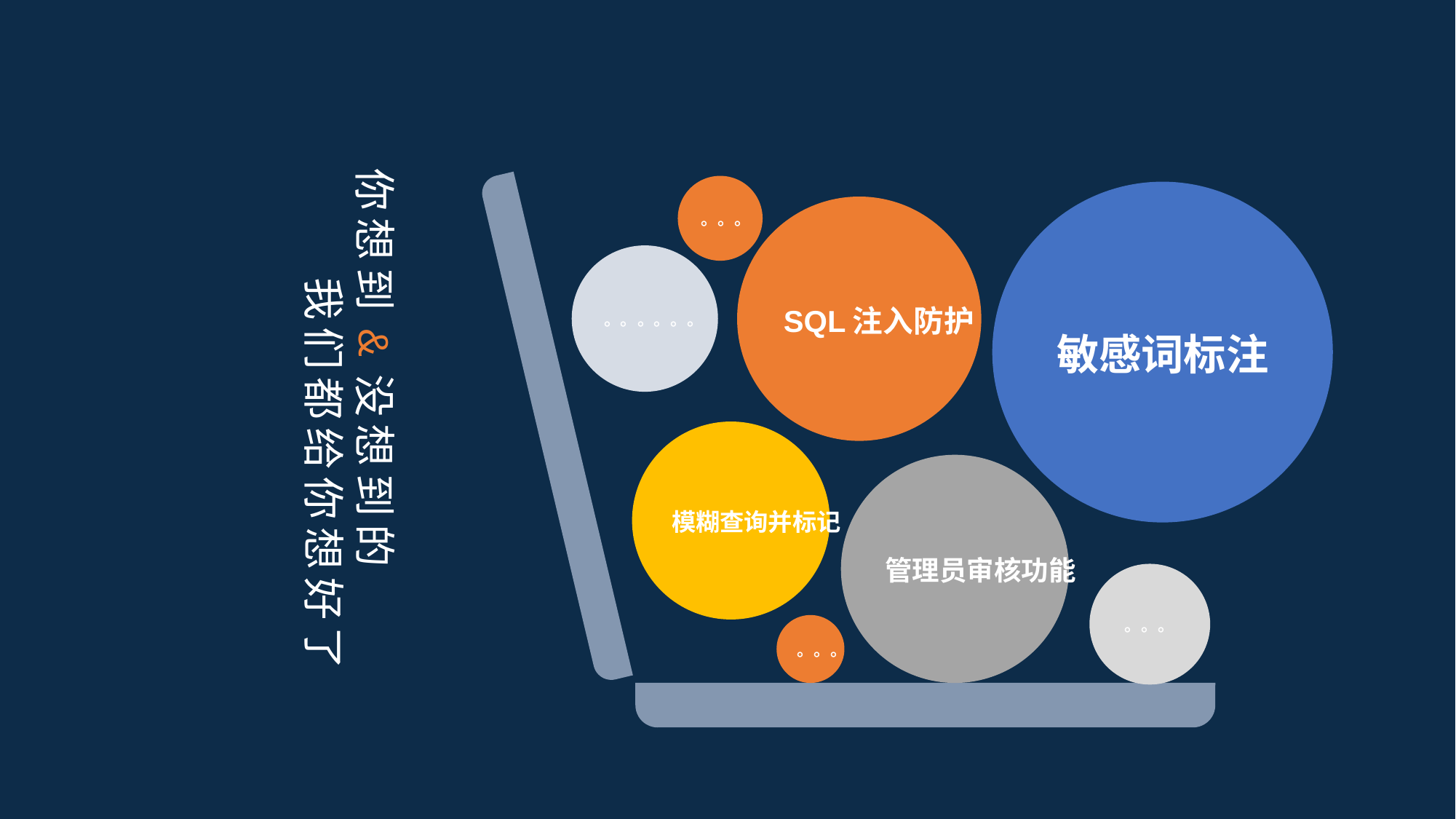

你想到&没想到的
	我们都给你想好了
。。。
敏感词标注
SQL注入防护
。。。。。。

模糊查询并标记
管理员审核功能
。。。
。。。